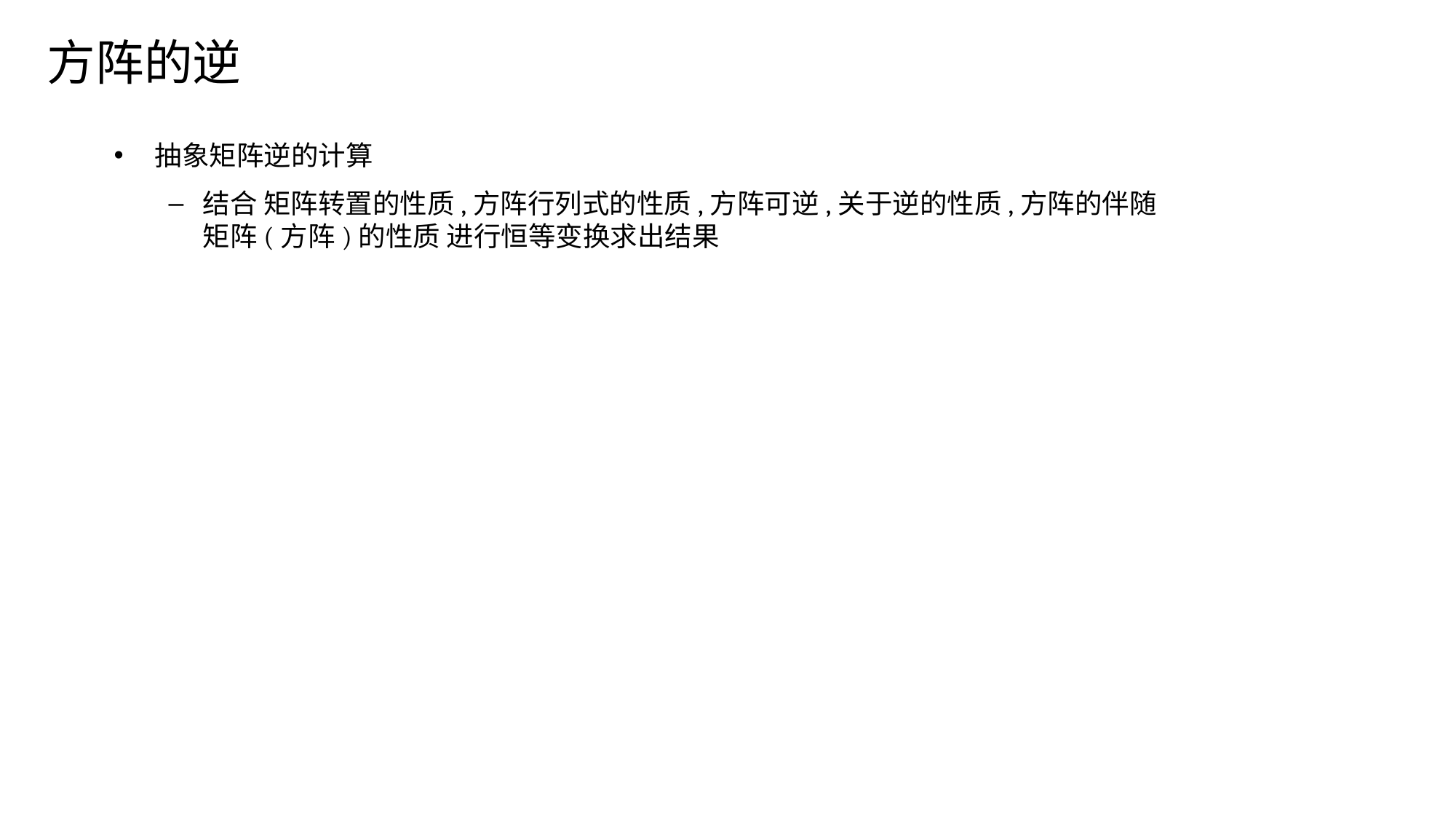

方阵的逆
抽象矩阵逆的计算
结合 矩阵转置的性质,方阵行列式的性质,方阵可逆,关于逆的性质,方阵的伴随矩阵(方阵)的性质 进行恒等变换求出结果